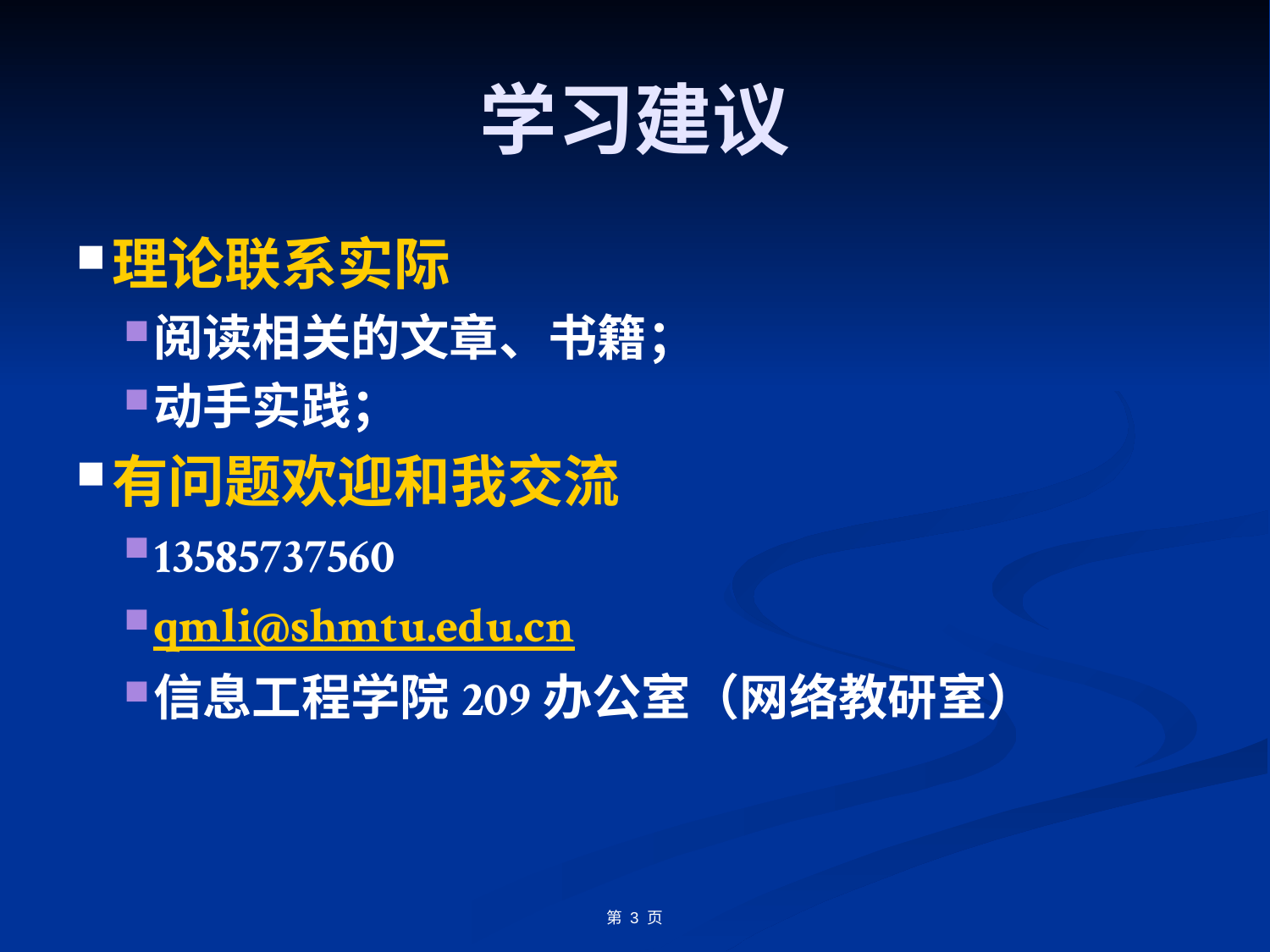

# 学习建议
理论联系实际
阅读相关的文章、书籍；
动手实践；
有问题欢迎和我交流
13585737560
qmli@shmtu.edu.cn
信息工程学院209办公室（网络教研室）

第 3 页